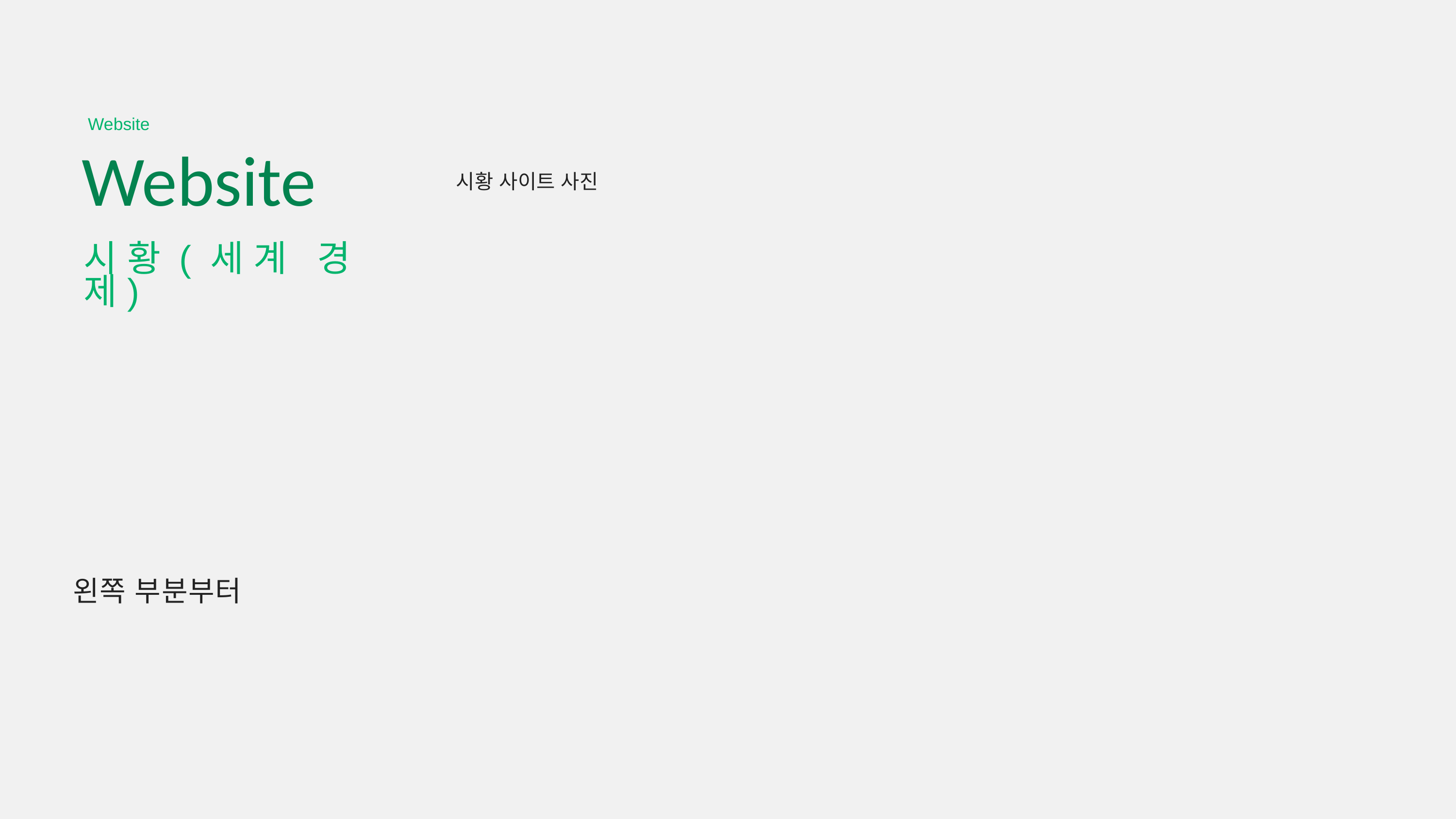

Website
Website
시황 사이트 사진
시황(세계 경제)
왼쪽 부분부터